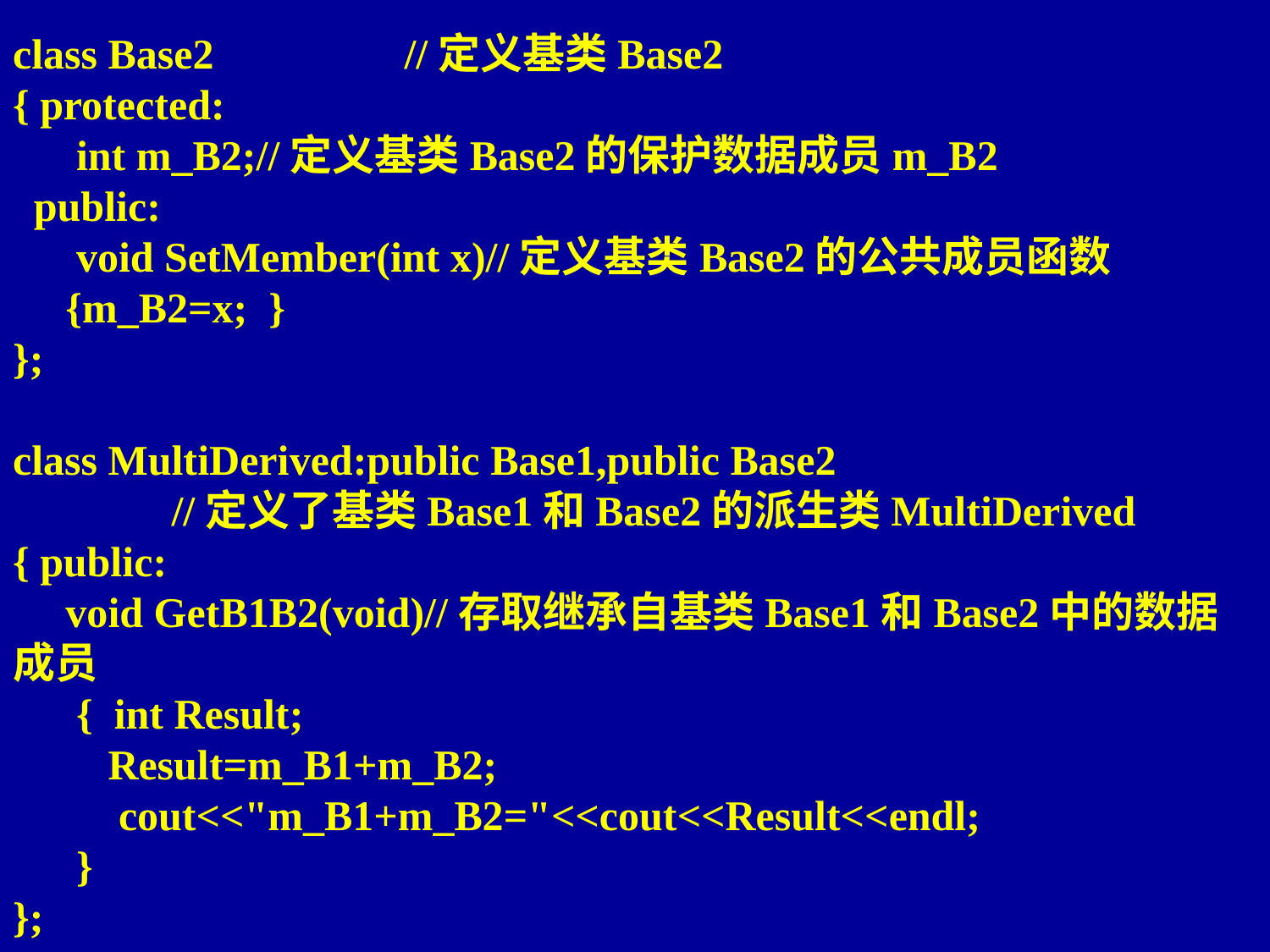

class Base2		 //定义基类Base2
{ protected:
      int m_B2;//定义基类Base2的保护数据成员m_B2
  public:
      void SetMember(int x)//定义基类Base2的公共成员函数
     {m_B2=x;  }
};

class MultiDerived:public Base1,public Base2
               //定义了基类Base1和Base2的派生类MultiDerived
{ public:
     void GetB1B2(void)//存取继承自基类Base1和Base2中的数据成员
      {  int Result;
         Result=m_B1+m_B2;
          cout<<"m_B1+m_B2="<<cout<<Result<<endl;
      }
};